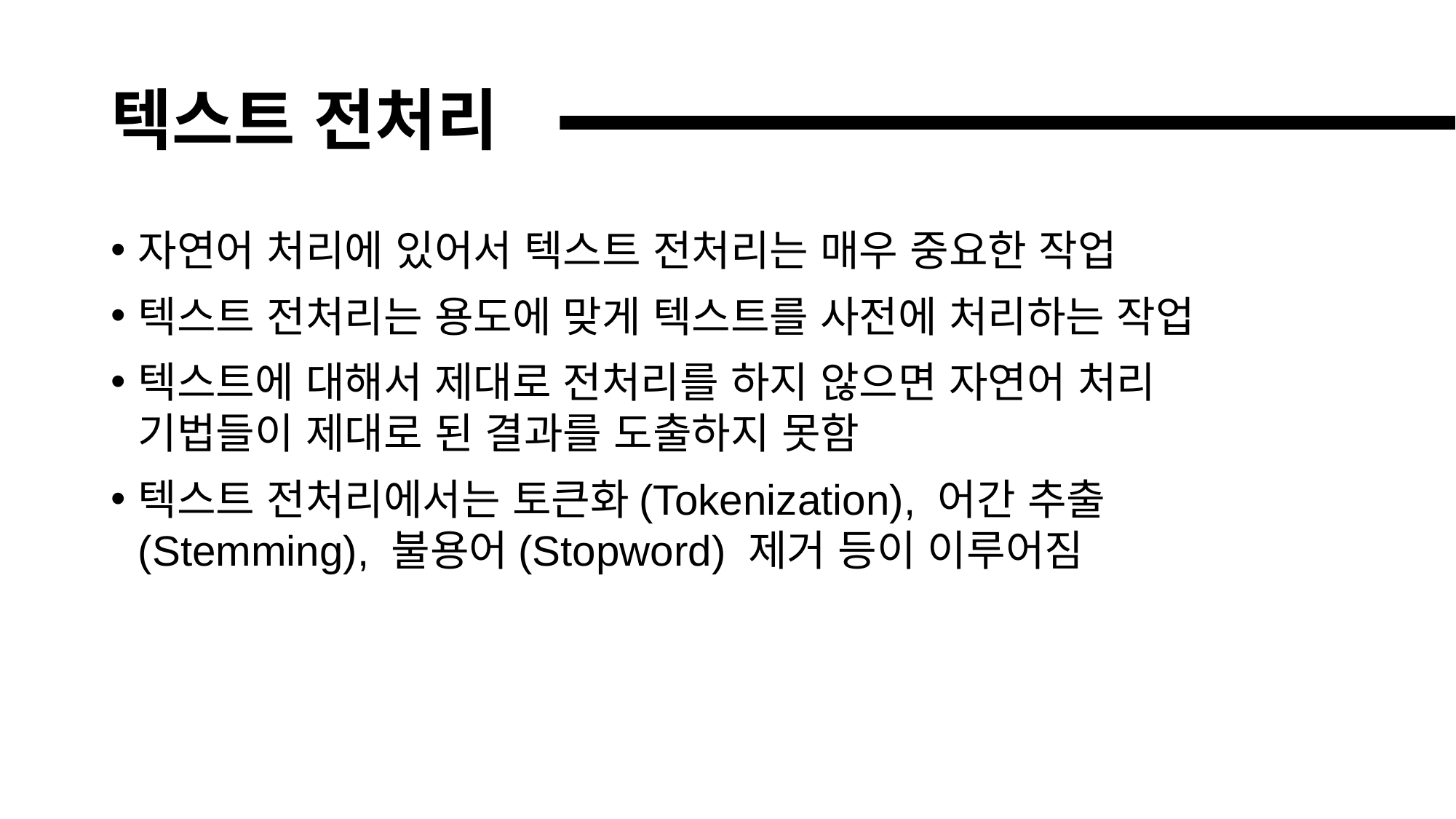

# 텍스트 전처리
자연어 처리에 있어서 텍스트 전처리는 매우 중요한 작업
텍스트 전처리는 용도에 맞게 텍스트를 사전에 처리하는 작업
텍스트에 대해서 제대로 전처리를 하지 않으면 자연어 처리
기법들이 제대로 된 결과를 도출하지 못함
텍스트 전처리에서는 토큰화(Tokenization), 어간 추출(Stemming), 불용어(Stopword) 제거 등이 이루어짐